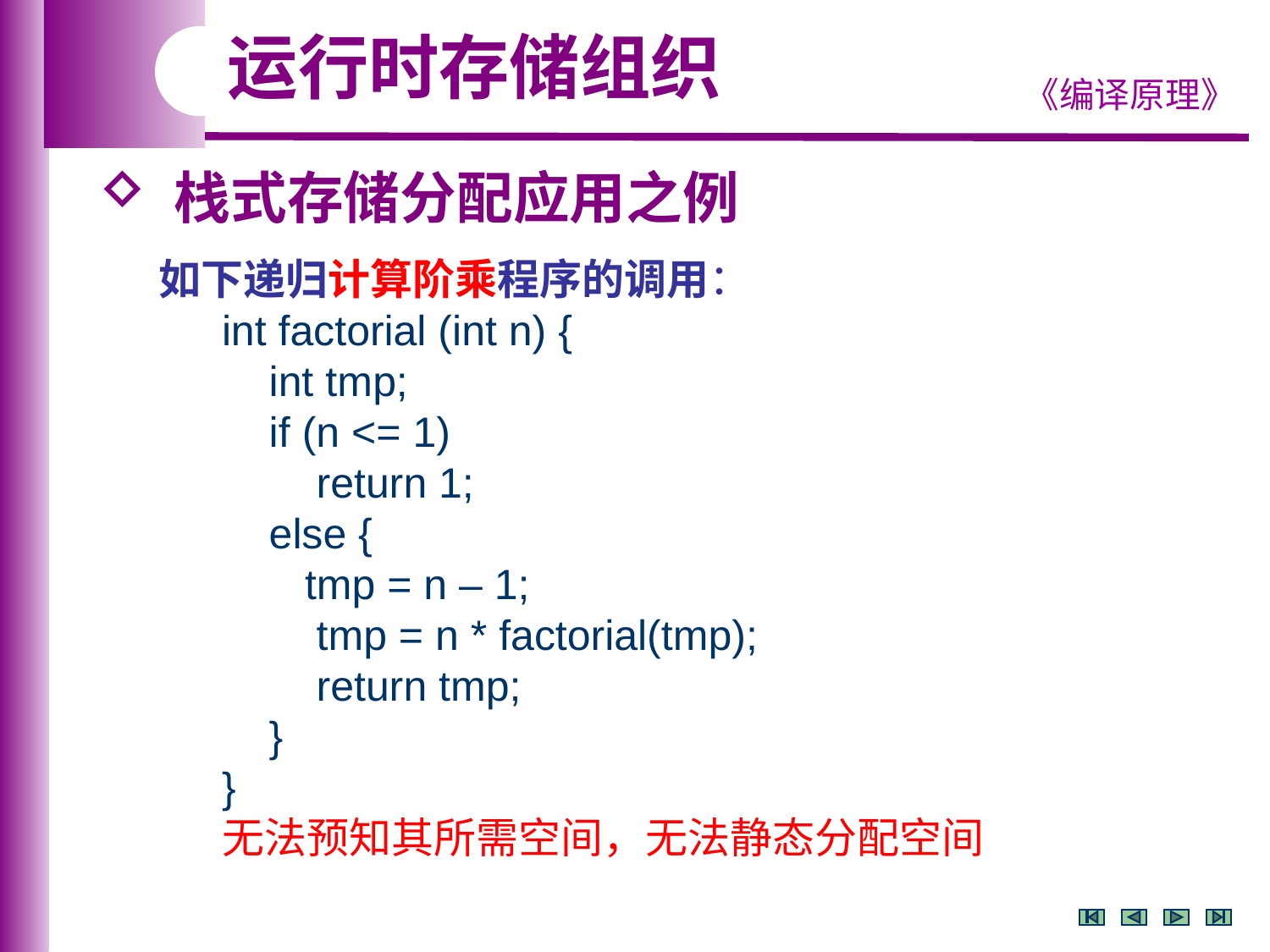

运行时存储组织
 栈式存储分配应用之例
如下递归计算阶乘程序的调用：
int factorial (int n) {
    int tmp;
    if (n <= 1)
        return 1;
    else {
       tmp = n – 1;
        tmp = n * factorial(tmp);
        return tmp;
    }
}
无法预知其所需空间，无法静态分配空间